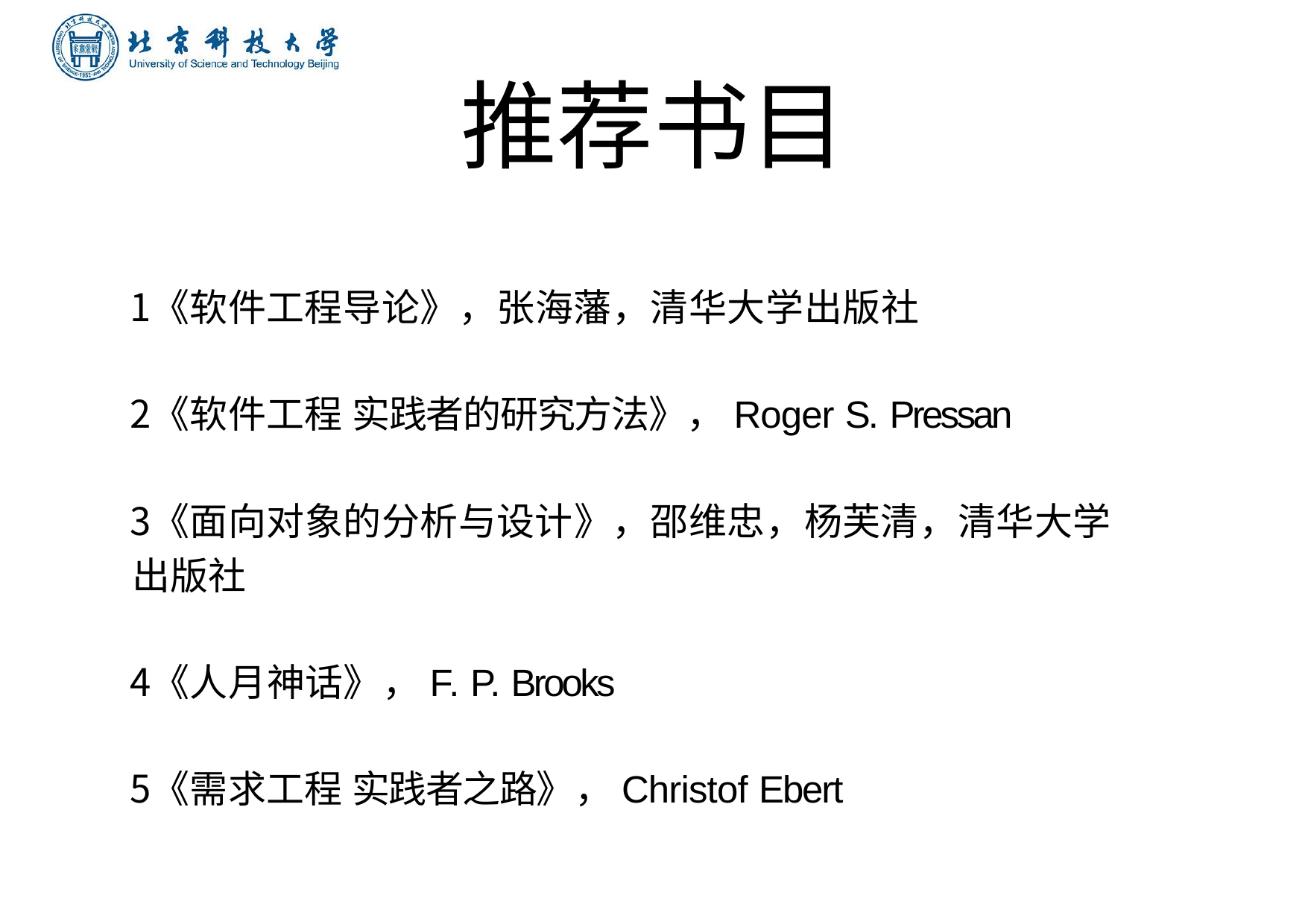

# 推荐书目
《软件⼯程导论》，张海藩，清华⼤学出版社

《软件⼯程 实践者的研究⽅法》，Roger S. Pressan

《⾯向对象的分析与设计》，邵维忠，杨芙清，清华⼤学 出版社

《⼈⽉神话》，F. P. Brooks

《需求⼯程 实践者之路》，Christof Ebert